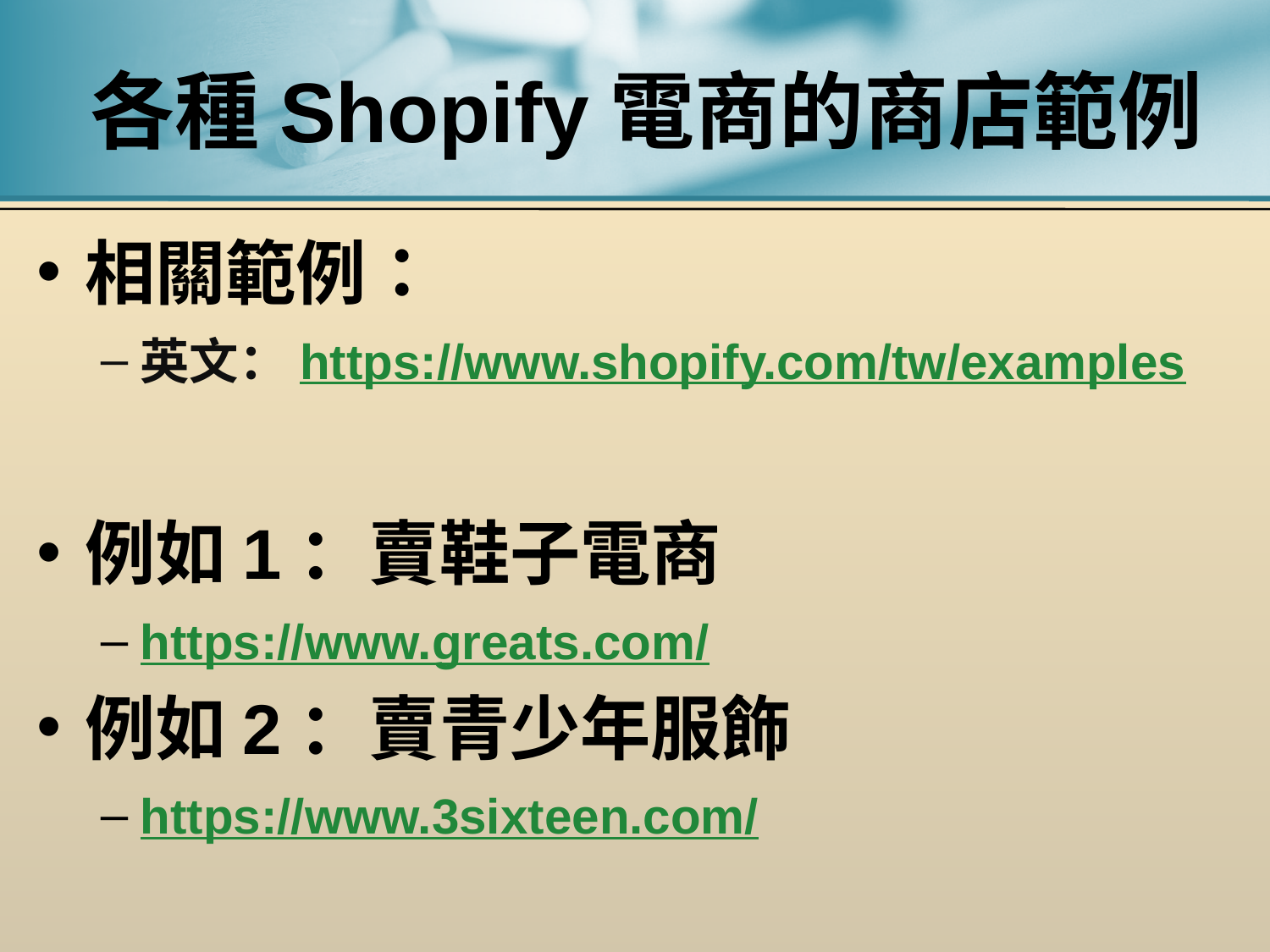

# 各種Shopify電商的商店範例
相關範例：
英文：https://www.shopify.com/tw/examples

例如1：賣鞋子電商
https://www.greats.com/
例如2：賣青少年服飾
https://www.3sixteen.com/